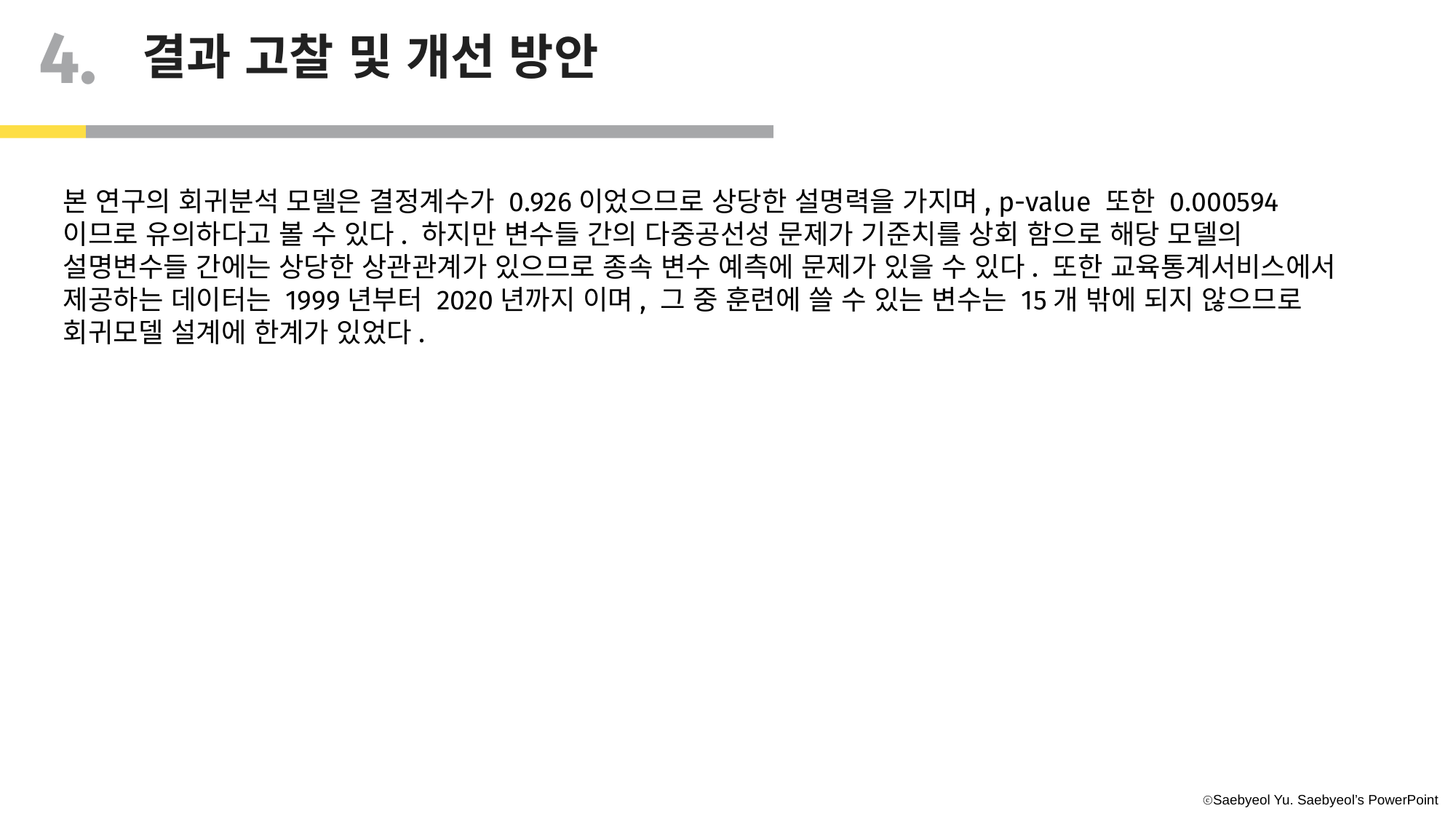

4.
 결과 고찰 및 개선 방안

본 연구의 회귀분석 모델은 결정계수가 0.926이었으므로 상당한 설명력을 가지며, p-value 또한 0.000594이므로 유의하다고 볼 수 있다. 하지만 변수들 간의 다중공선성 문제가 기준치를 상회 함으로 해당 모델의 설명변수들 간에는 상당한 상관관계가 있으므로 종속 변수 예측에 문제가 있을 수 있다. 또한 교육통계서비스에서 제공하는 데이터는 1999년부터 2020년까지 이며, 그 중 훈련에 쓸 수 있는 변수는 15개 밖에 되지 않으므로 회귀모델 설계에 한계가 있었다.